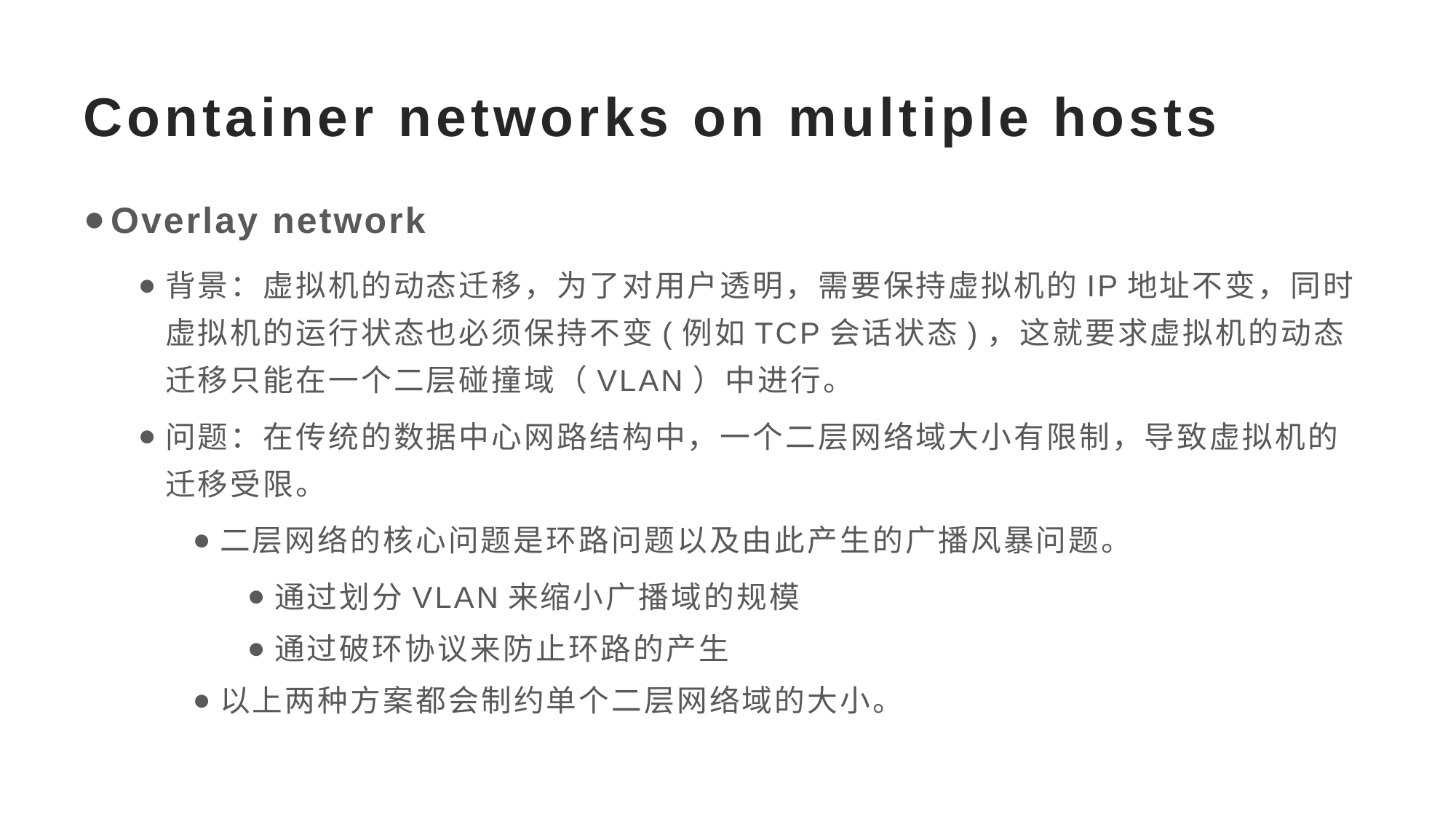

# Container networks on multiple hosts
Overlay network
背景：虚拟机的动态迁移，为了对用户透明，需要保持虚拟机的IP地址不变，同时虚拟机的运行状态也必须保持不变(例如TCP会话状态)，这就要求虚拟机的动态迁移只能在一个二层碰撞域（VLAN）中进行。
问题：在传统的数据中心网路结构中，一个二层网络域大小有限制，导致虚拟机的迁移受限。
二层网络的核心问题是环路问题以及由此产生的广播风暴问题。
通过划分VLAN来缩小广播域的规模
通过破环协议来防止环路的产生
以上两种方案都会制约单个二层网络域的大小。